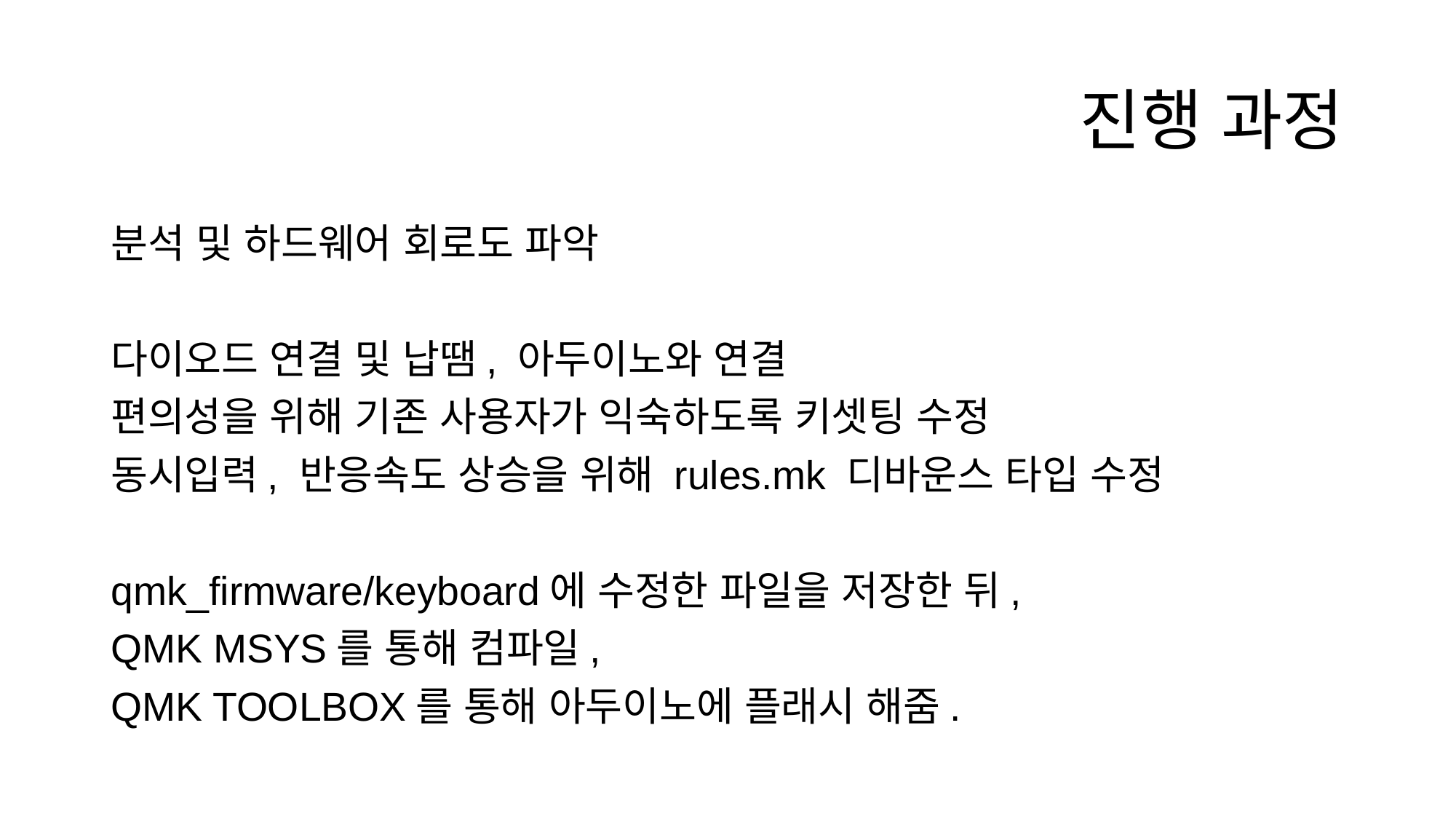

# 진행 과정
분석 및 하드웨어 회로도 파악

다이오드 연결 및 납땜, 아두이노와 연결
편의성을 위해 기존 사용자가 익숙하도록 키셋팅 수정
동시입력, 반응속도 상승을 위해 rules.mk 디바운스 타입 수정

qmk_firmware/keyboard에 수정한 파일을 저장한 뒤,
QMK MSYS를 통해 컴파일,
QMK TOOLBOX를 통해 아두이노에 플래시 해줌.